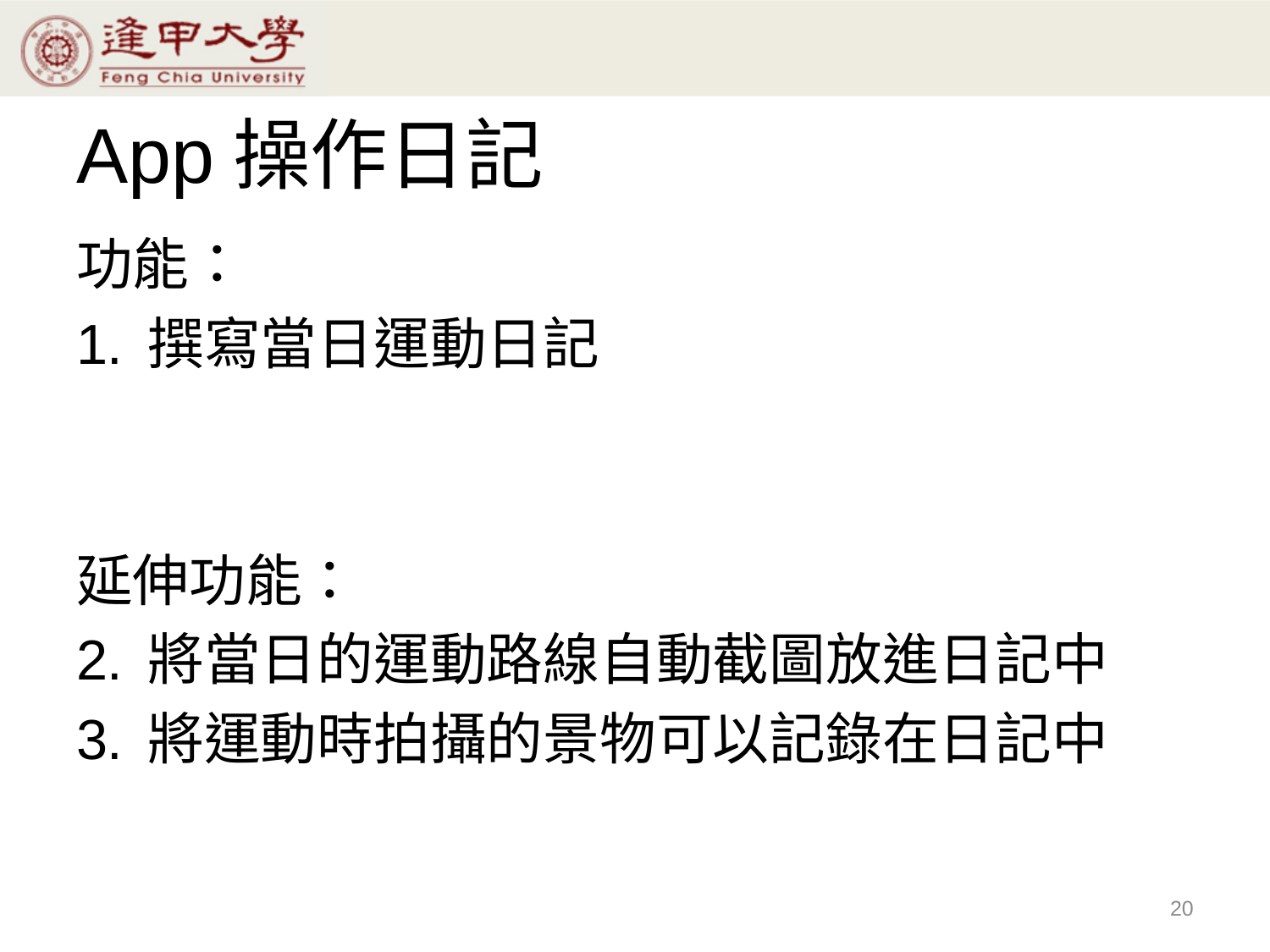

# App操作日記
功能：
撰寫當日運動日記

延伸功能：
將當日的運動路線自動截圖放進日記中
將運動時拍攝的景物可以記錄在日記中
20